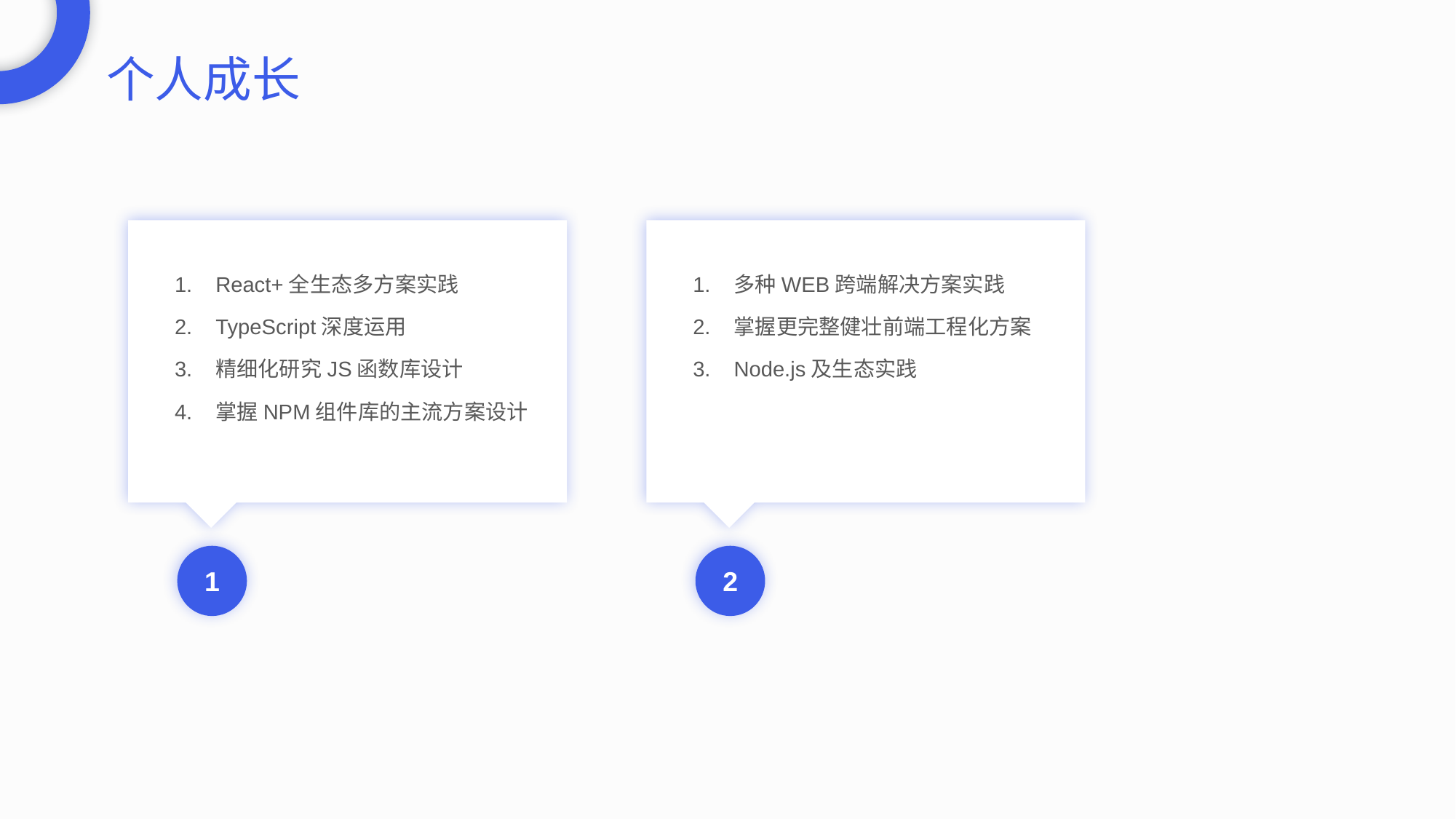

个人成长

1
React+全生态多方案实践
TypeScript深度运用
精细化研究JS函数库设计
掌握NPM组件库的主流方案设计

2
多种WEB跨端解决方案实践
掌握更完整健壮前端工程化方案
Node.js及生态实践